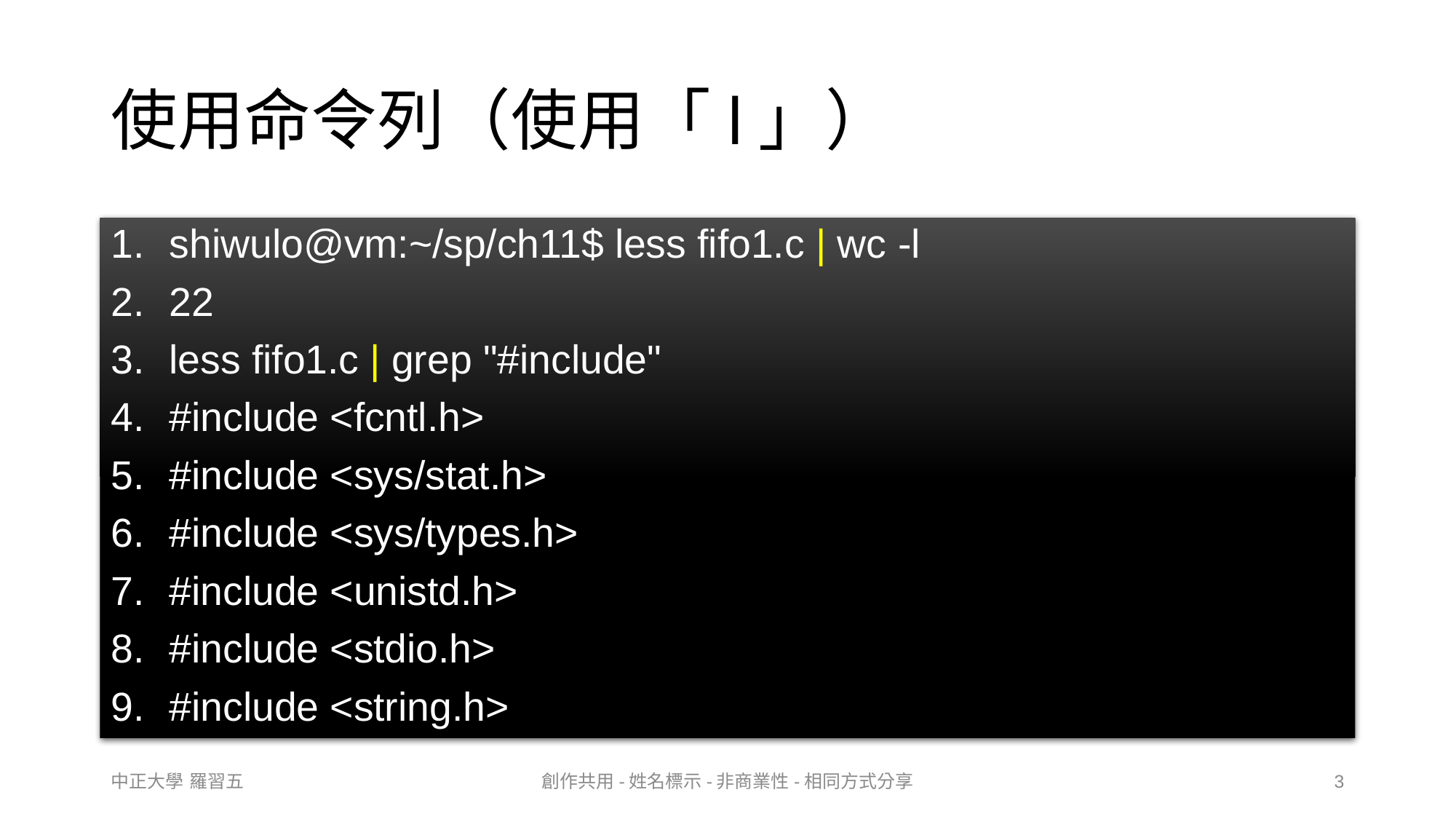

# 使用命令列（使用「l」）
shiwulo@vm:~/sp/ch11$ less fifo1.c | wc -l
22
less fifo1.c | grep "#include"
#include <fcntl.h>
#include <sys/stat.h>
#include <sys/types.h>
#include <unistd.h>
#include <stdio.h>
#include <string.h>

中正大學 羅習五
創作共用-姓名標示-非商業性-相同方式分享
3